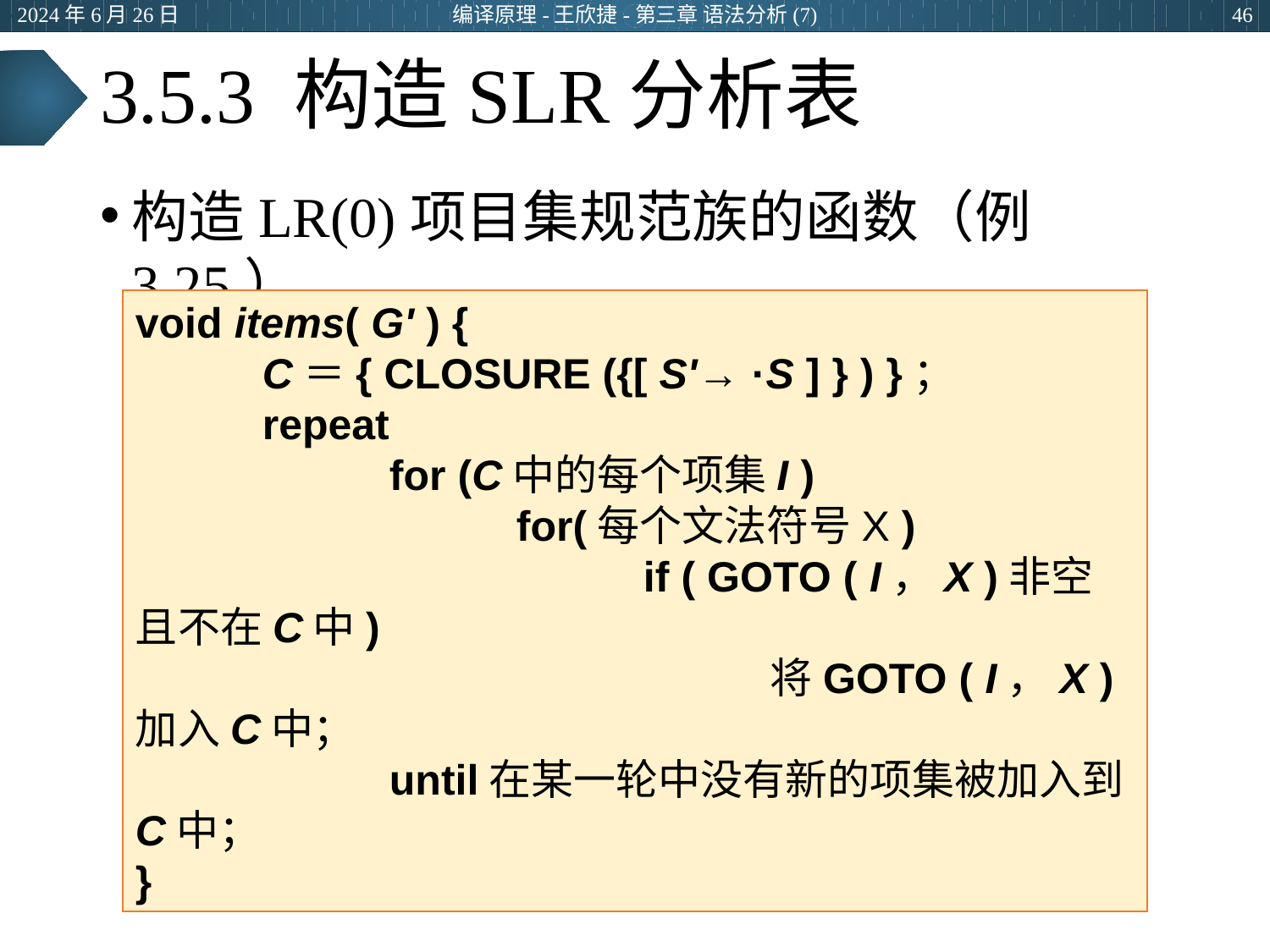

2024年6月26日
编译原理-王欣捷-第三章 语法分析(7)
46
# 3.5.3 构造SLR分析表
构造LR(0)项目集规范族的函数（例3.25）
void items( G' ) {
	C＝{ CLOSURE ({[ S'→ ·S ] } ) }；
	repeat
		for (C中的每个项集I )
			for(每个文法符号X )
				if ( GOTO ( I，X )非空且不在C中)
					将GOTO ( I，X )加入C中；
		until在某一轮中没有新的项集被加入到C中；
}